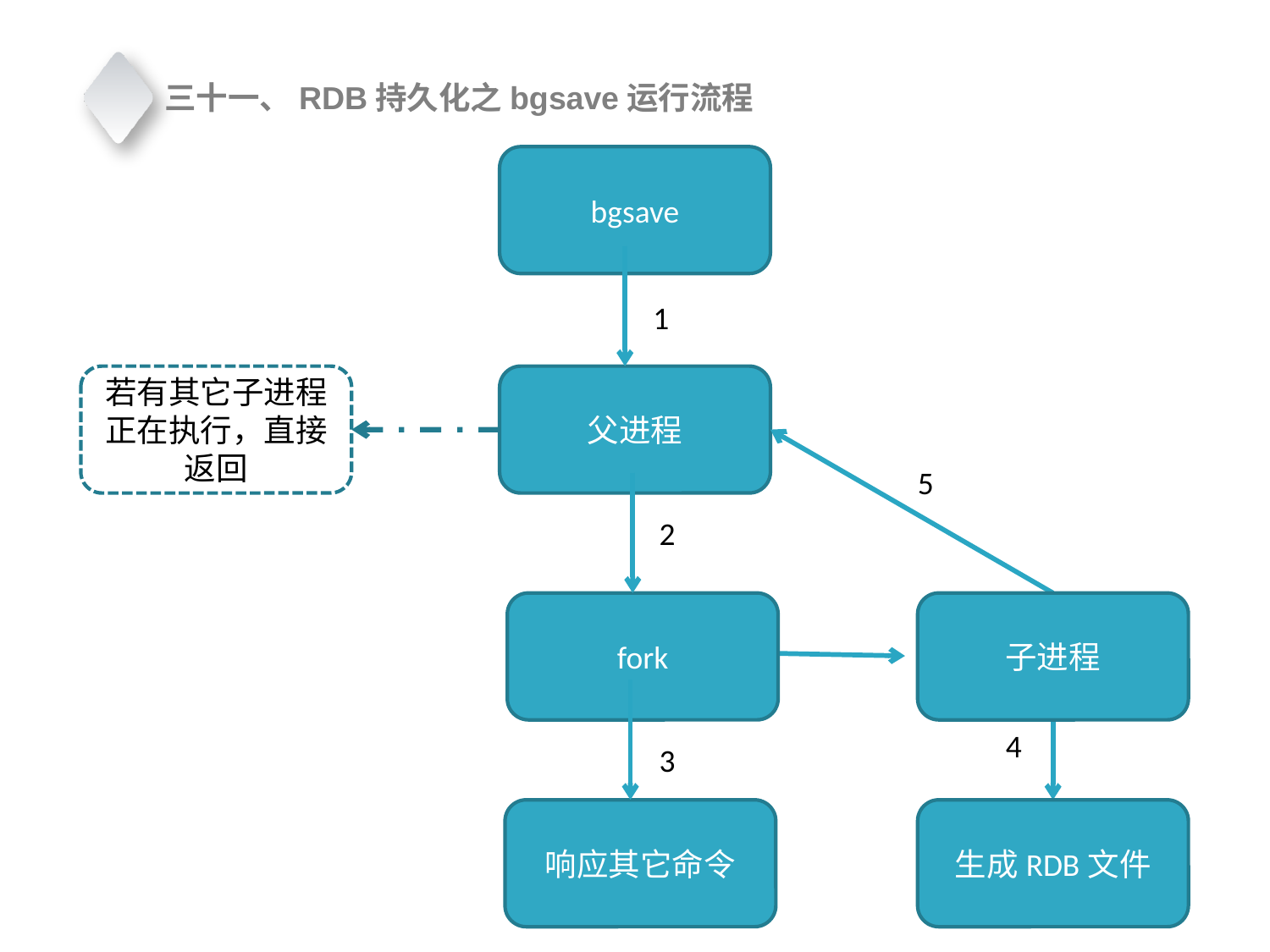

三十一、RDB持久化之bgsave运行流程
bgsave
1
若有其它子进程正在执行，直接返回
父进程
5
2
fork
子进程
4
3
响应其它命令
生成RDB文件